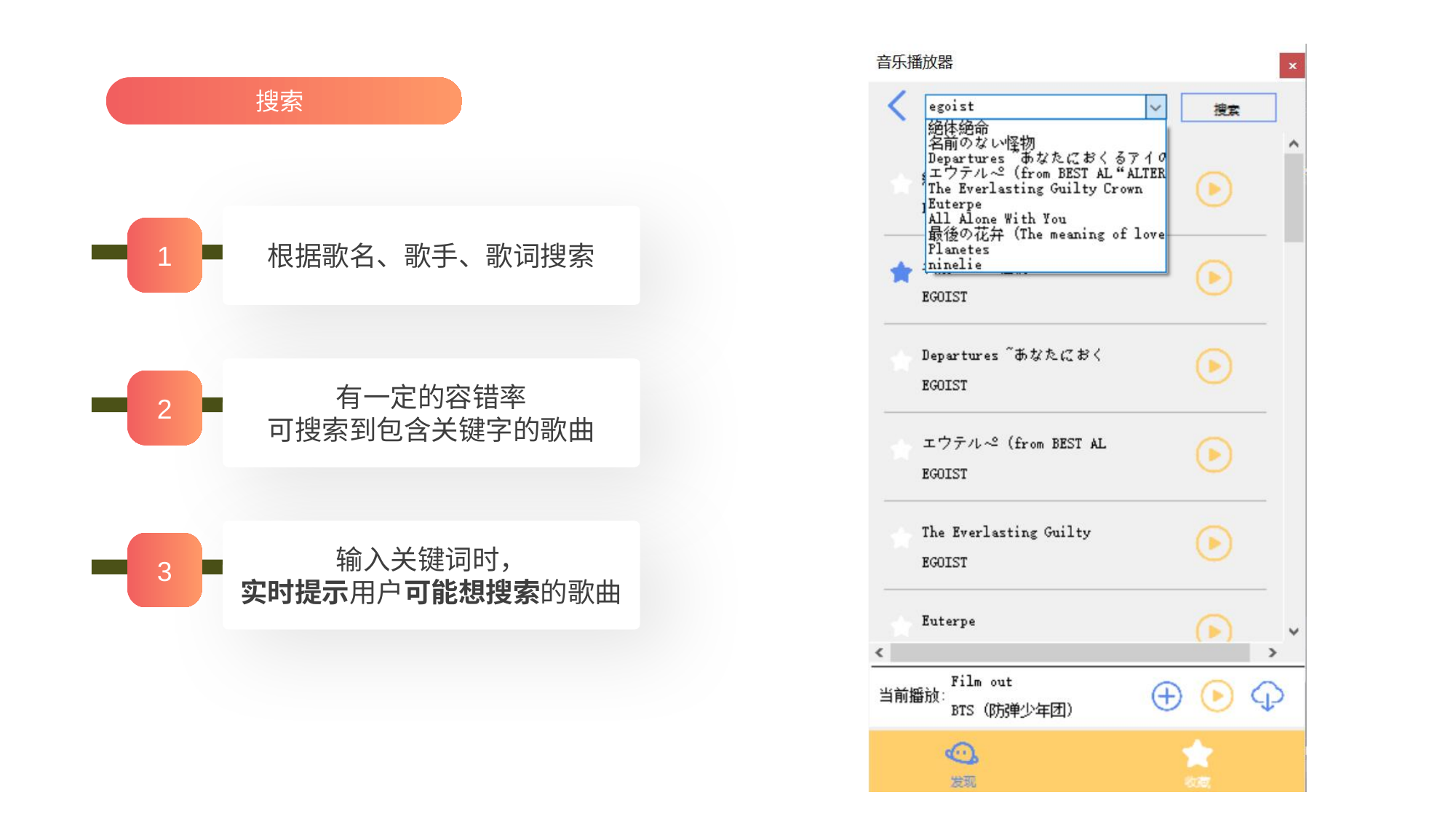

搜索
根据歌名、歌手、歌词搜索
1

有一定的容错率
可搜索到包含关键字的歌曲
2

输入关键词时，
实时提示用户可能想搜索的歌曲
3